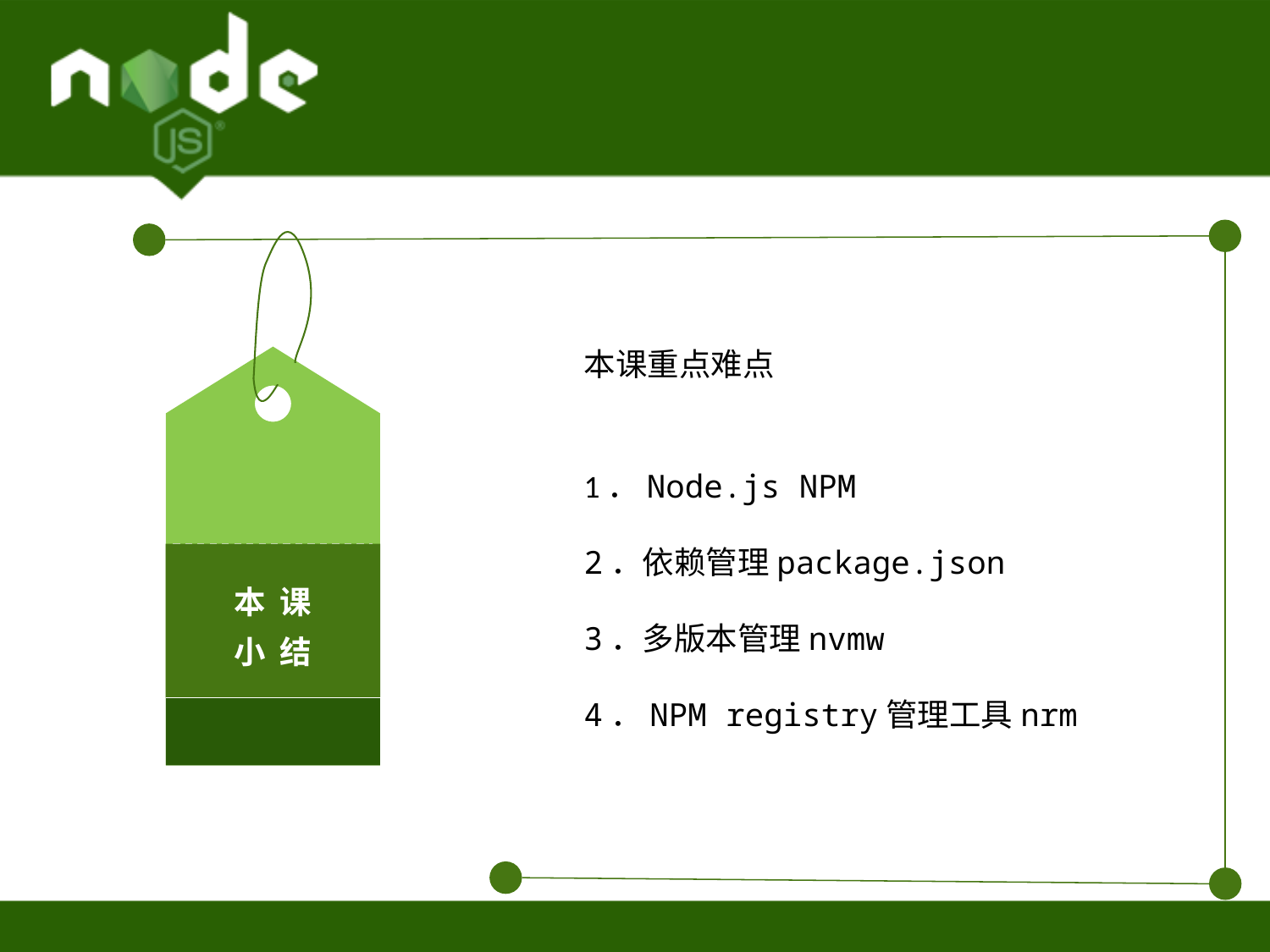

本  课
小  结

本课重点难点
1．Node.js NPM
2．依赖管理package.json
3．多版本管理nvmw
4．NPM registry管理工具nrm